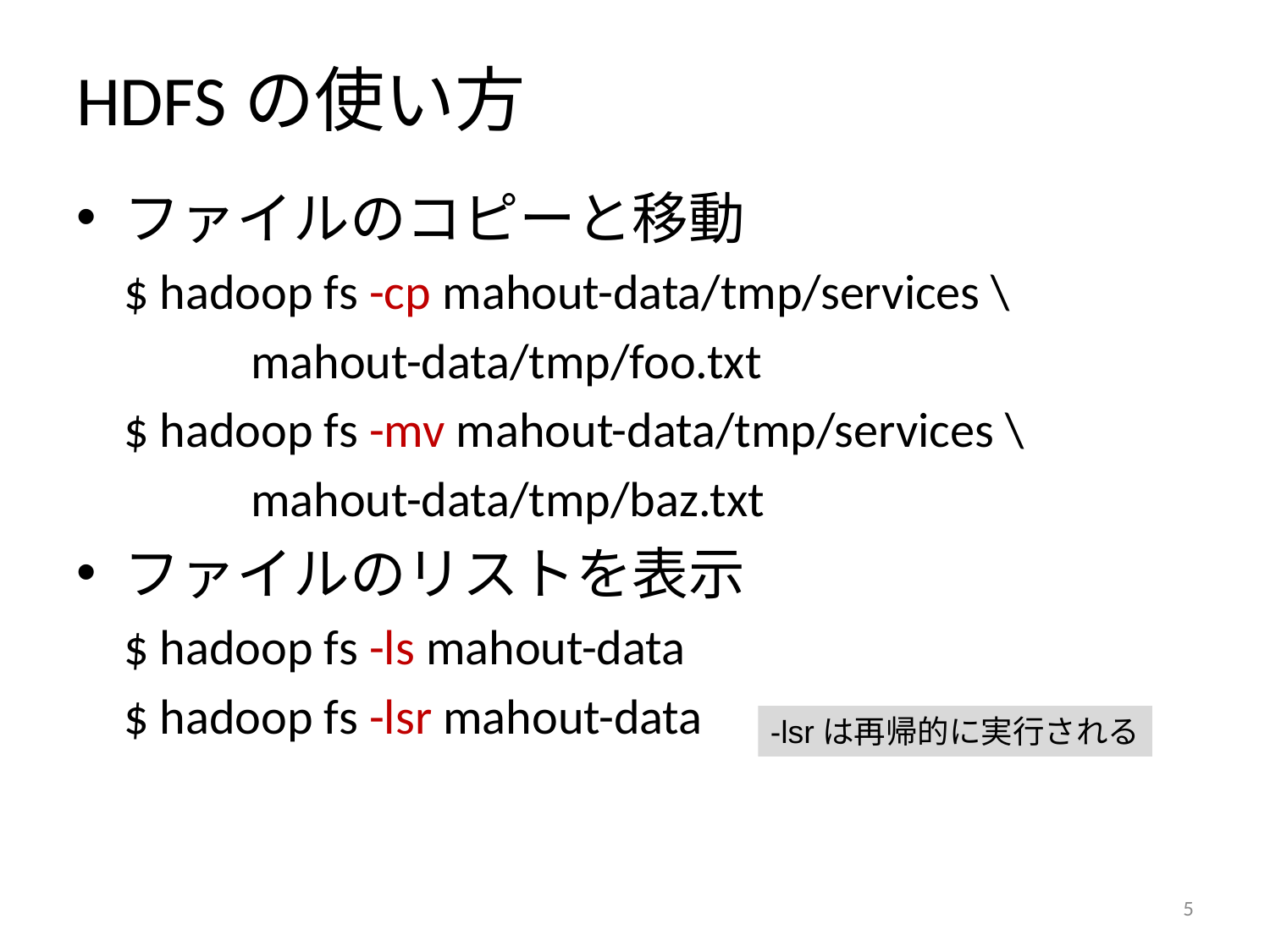

# HDFSの使い方
ファイルのコピーと移動
	$ hadoop fs -cp mahout-data/tmp/services \
		mahout-data/tmp/foo.txt
	$ hadoop fs -mv mahout-data/tmp/services \
		mahout-data/tmp/baz.txt
ファイルのリストを表示
	$ hadoop fs -ls mahout-data
	$ hadoop fs -lsr mahout-data
-lsrは再帰的に実行される
5